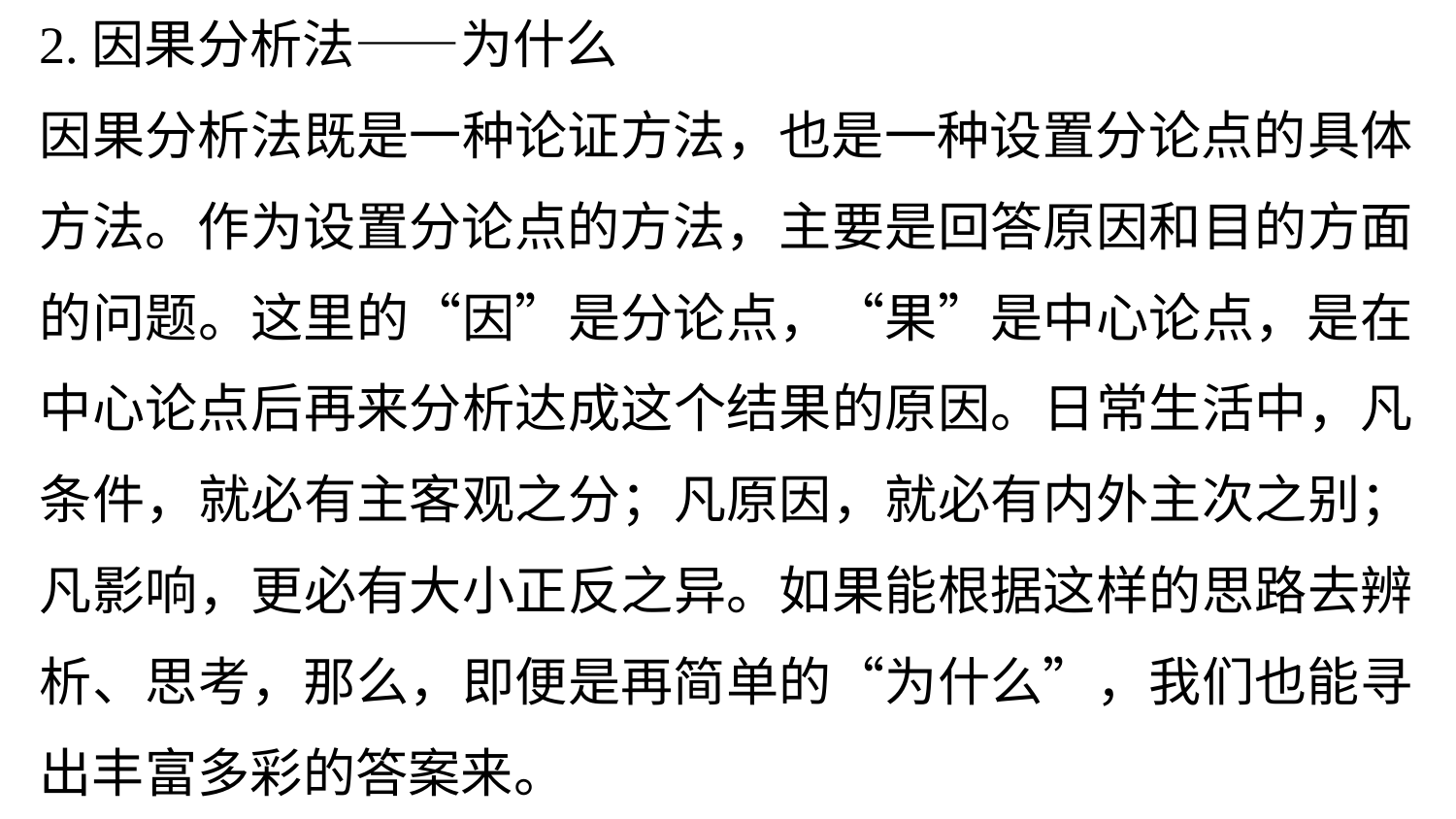

2.因果分析法——为什么
因果分析法既是一种论证方法，也是一种设置分论点的具体方法。作为设置分论点的方法，主要是回答原因和目的方面的问题。这里的“因”是分论点，“果”是中心论点，是在中心论点后再来分析达成这个结果的原因。日常生活中，凡条件，就必有主客观之分；凡原因，就必有内外主次之别；凡影响，更必有大小正反之异。如果能根据这样的思路去辨析、思考，那么，即便是再简单的“为什么”，我们也能寻出丰富多彩的答案来。